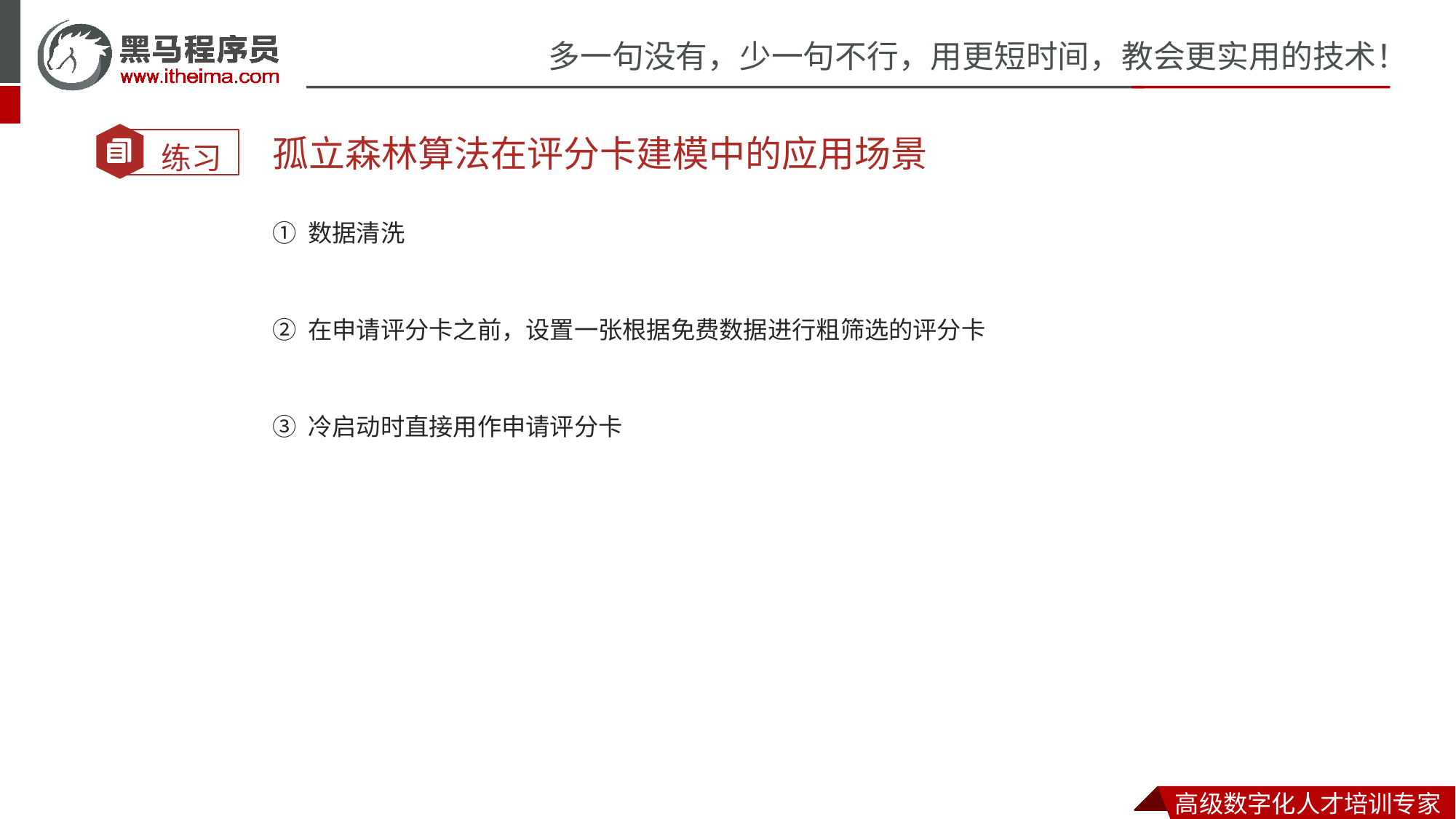

孤立森林算法在评分卡建模中的应用场景
① 数据清洗

② 在申请评分卡之前，设置一张根据免费数据进行粗筛选的评分卡

③ 冷启动时直接用作申请评分卡